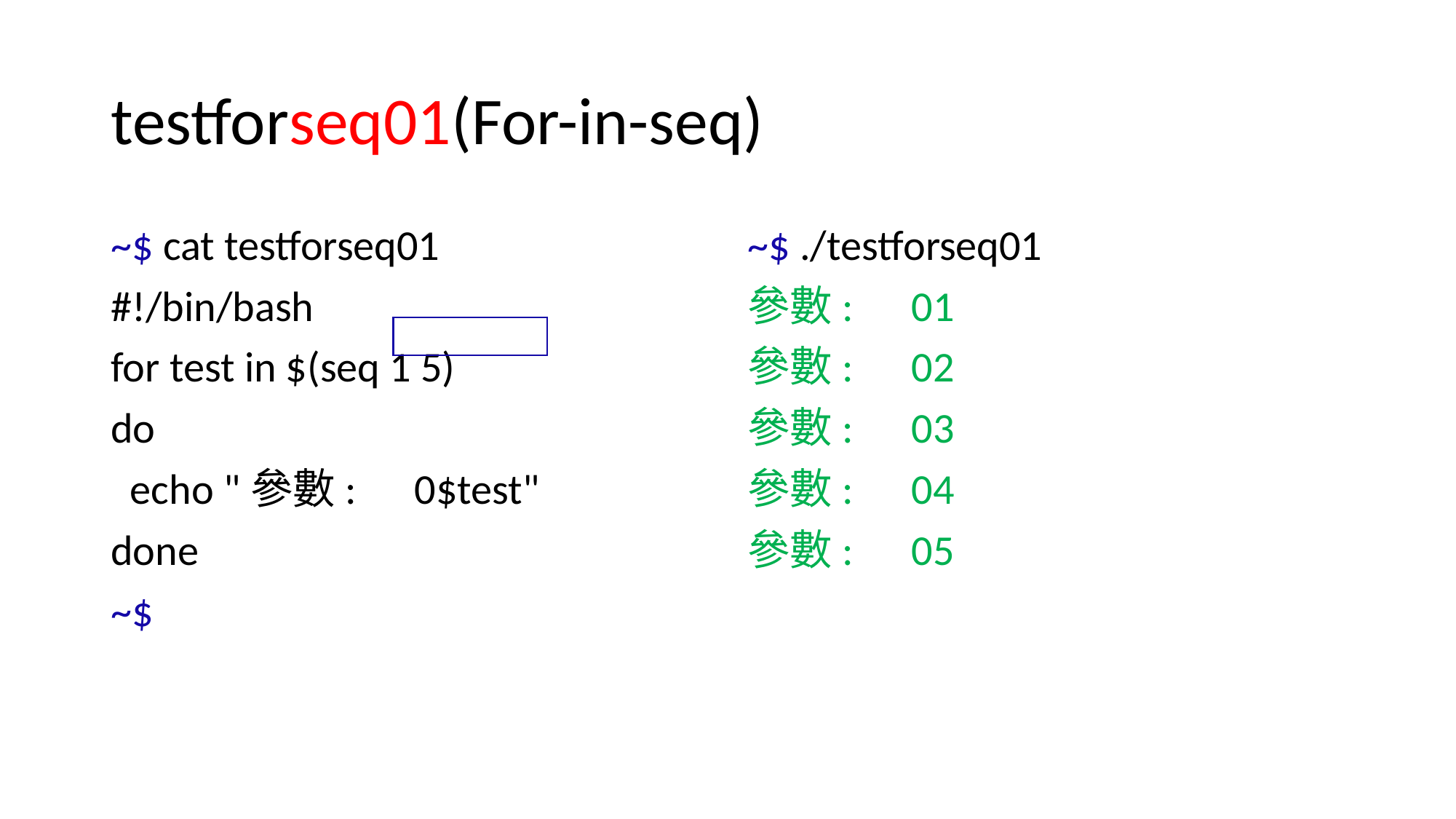

# testforseq01(For-in-seq)
~$ cat testforseq01
#!/bin/bash
for test in $(seq 1 5)
do
  echo "參數:      0$test"
done
~$

~$ ./testforseq01
參數:      01
參數:      02
參數:      03
參數:      04
參數:      05